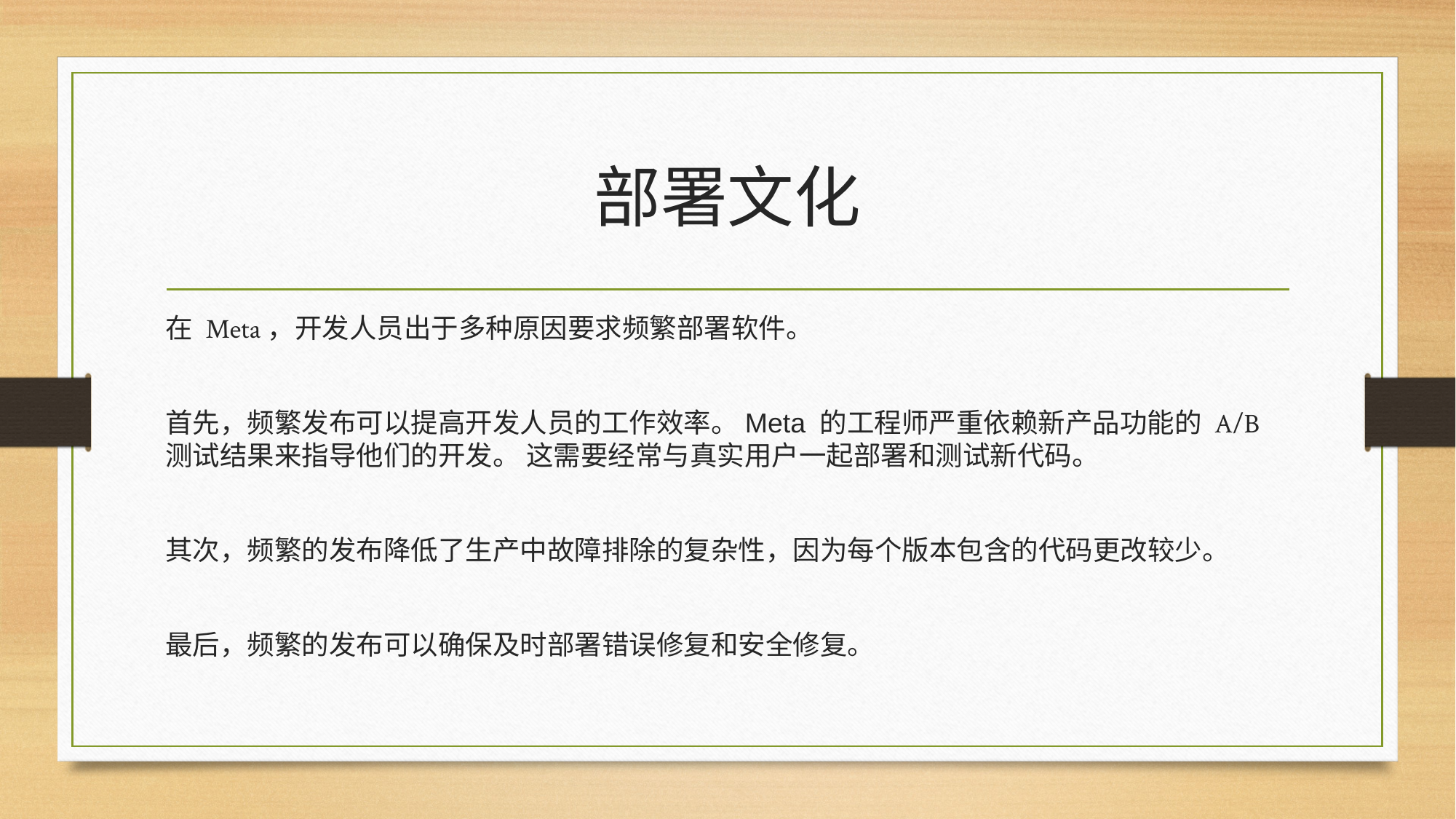

# 部署文化
在 Meta，开发人员出于多种原因要求频繁部署软件。

首先，频繁发布可以提高开发人员的工作效率。Meta 的工程师严重依赖新产品功能的 A/B 测试结果来指导他们的开发。 这需要经常与真实用户一起部署和测试新代码。

其次，频繁的发布降低了生产中故障排除的复杂性，因为每个版本包含的代码更改较少。

最后，频繁的发布可以确保及时部署错误修复和安全修复。